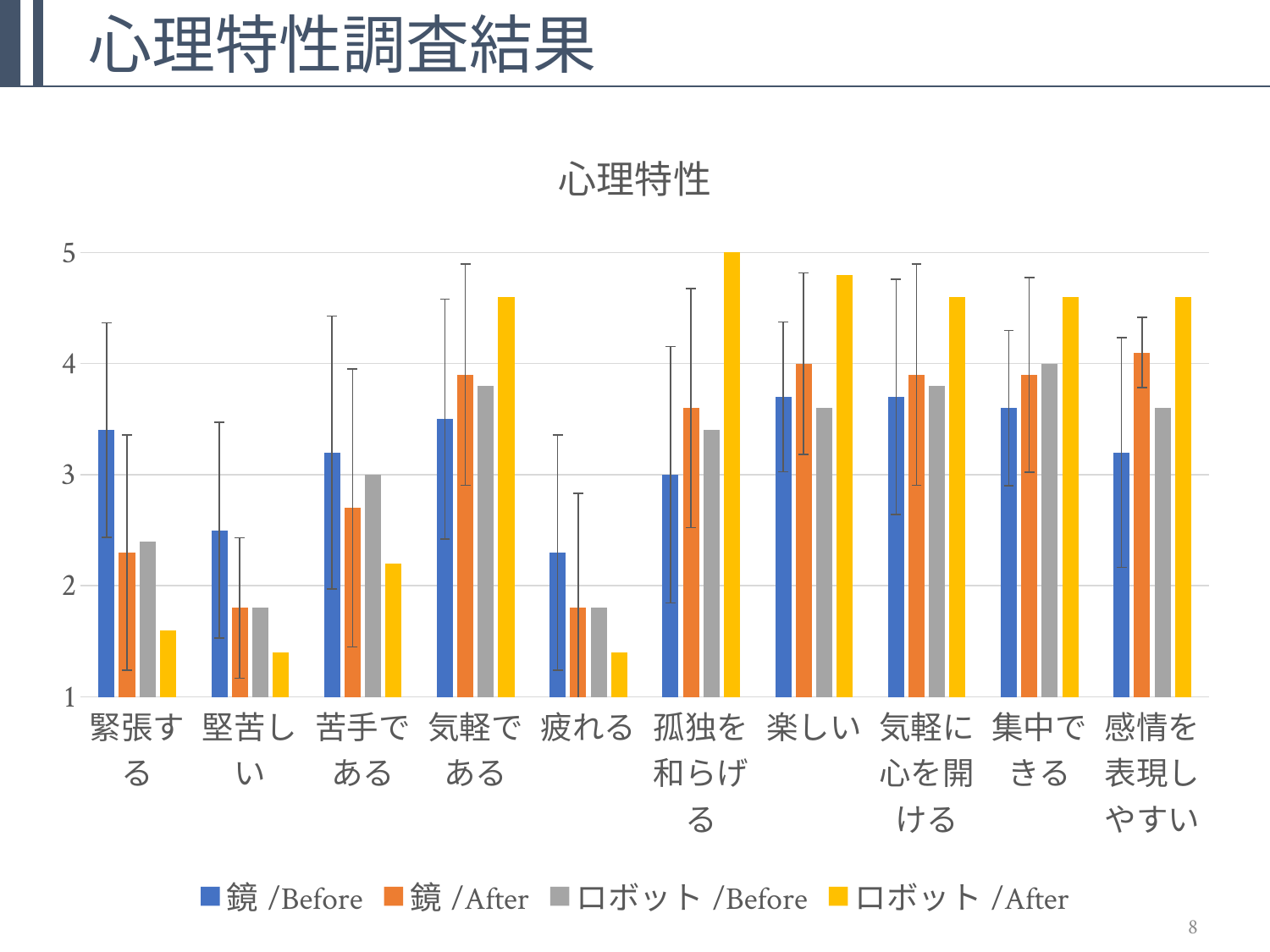

心理特性調査結果

### Chart: 心理特性

| Category |  |  |  |  |
|---|---|---|---|---|
| 緊張する | 3.4 | 2.3 | 2.4 | 1.6 |
| 堅苦しい | 2.5 | 1.8 | 1.8 | 1.4 |
| 苦手である | 3.2 | 2.7 | 3.0 | 2.2 |
| 気軽である | 3.5 | 3.9 | 3.8 | 4.6 |
| 疲れる | 2.3 | 1.8 | 1.8 | 1.4 |
| 孤独を和らげる | 3.0 | 3.6 | 3.4 | 5.0 |
| 楽しい | 3.7 | 4.0 | 3.6 | 4.8 |
| 気軽に心を開ける | 3.7 | 3.9 | 3.8 | 4.6 |
| 集中できる | 3.6 | 3.9 | 4.0 | 4.6 |
| 感情を表現しやすい | 3.2 | 4.1 | 3.6 | 4.6 |
8